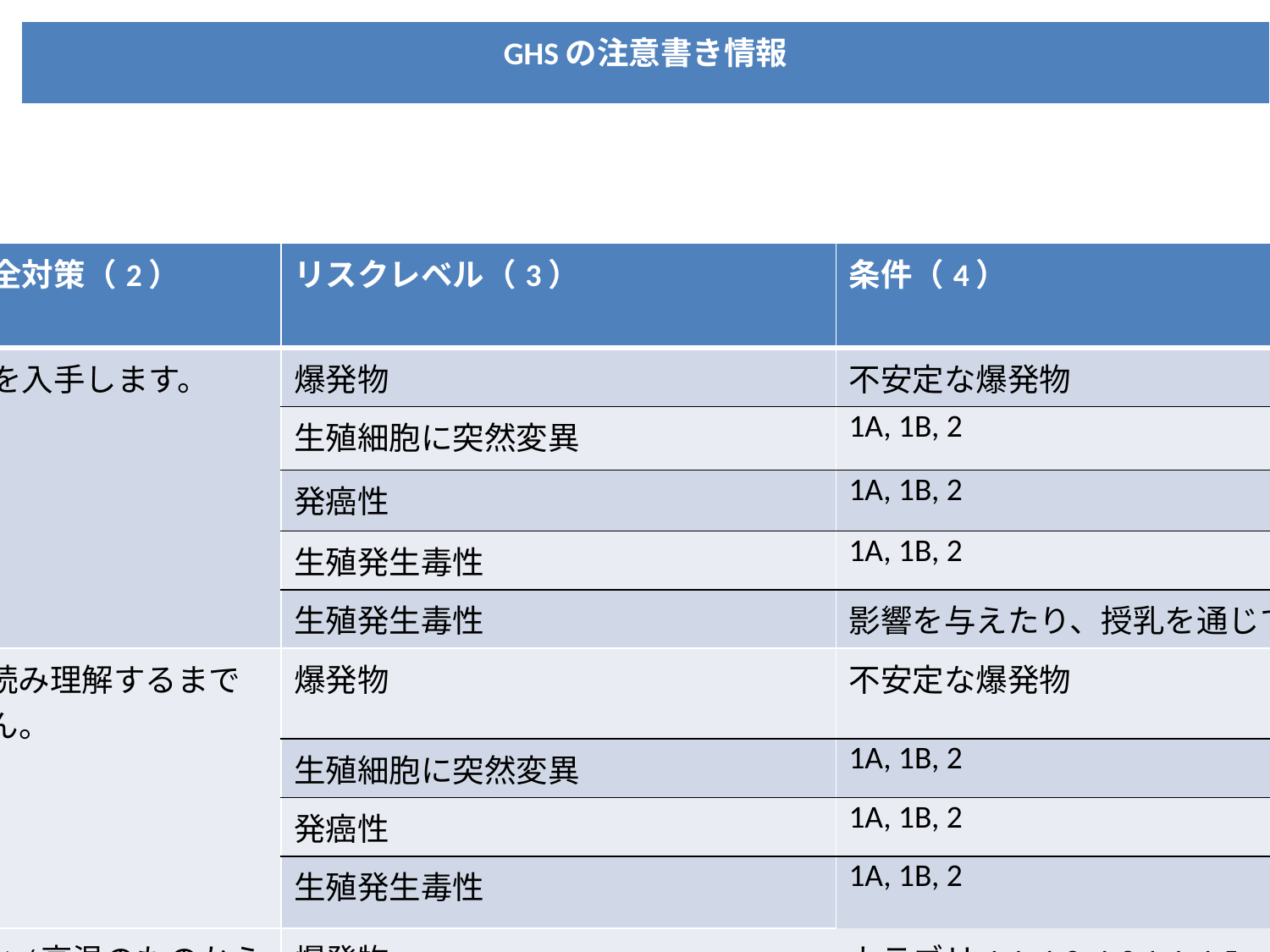

| GHSの注意書き情報 |
| --- |
| P - コード（1） | 一般的な注意書き安全対策（2） | リスクレベル（3） | 条件（4） | 条件（5） |
| --- | --- | --- | --- | --- |
| P201 | 使用前に取扱説明書を入手します。 | 爆発物 | 不安定な爆発物 |  |
|  |  | 生殖細胞に突然変異 | 1A, 1B, 2 |  |
|  |  | 発癌性 | 1A, 1B, 2 |  |
|  |  | 生殖発生毒性 | 1A, 1B, 2 |  |
|  |  | 生殖発生毒性 | 影響を与えたり、授乳を通じて |  |
| P202 | すべての安全注意を読み理解するまで取り扱われていません。 | 爆発物 | 不安定な爆発物 |  |
|  |  | 生殖細胞に突然変異 | 1A, 1B, 2 |  |
|  |  | 発癌性 | 1A, 1B, 2 |  |
|  |  | 生殖発生毒性 | 1A, 1B, 2 |  |
| P210 | 離れて熱/火花/裸火/高温のものから遠ざける。 - 禁煙。 | 爆発物 | カテゴリ1.1, 1.2, 1.3,1.4, 1.5 | 適用可能な着火源を特定するために、メーカー/サプライヤー。 |
|  |  | 可燃性ガス | 1, 2 |  |
|  |  | 引火性エアゾール | 1, 2 |  |
|  |  | 可燃性の液体 | 1, 2, 3 |  |
|  |  | 可燃性固体 | 1, 2 |  |
|  |  | 化学自己反応性 | タイプA, B, C, D, E, F |  |
|  |  | 液体の自然発火 | 1 |  |
|  |  | 固体の自然発火 | 1 |  |
|  |  | 有機過酸化物 | タイプA, B, C, D, E, F |  |
|  |  | 液体酸化剤 | 1, 2, 3 | 離れて熱から指定してください。 |
|  |  | 酸化性固体 | 1, 2, 3 |  |
| P211 | 裸火または他の着火源に噴霧しないでください。 | 引火性エアゾール | 1, 2 |  |
| P220 | 離れて衣類/.../可燃物から/ストアを保持します。 | 酸化性ガス | 1 | ......互換性のない材料を特定する製造者/供給。 |
|  |  | 化学自己反応性 | タイプA, B, C,D, E, F |  |
|  |  | 液体酸化剤 | 1 | ......互換性のない材料を特定する製造者/供給。 - 衣類やその他の禁止物質を避けて保管するように指定します。 |
|  |  |  | 2, 3 | ......互換性のない材料を特定する製造者/供給。 |
|  |  | 酸化性固体 | 1 | ......互換性のない材料を特定する製造者/供給。？ - 衣類やその他の禁止物質を避けて保管するように指定します。 |
|  |  |  | 2, 3 | ......互換性のない材料を特定する製造者/供給。 |
|  |  | 酸化性固体 | タイプA, B, C, D, E, F |  |
| P221 | 可燃物と混合を回避するために、すべての予防措置を講ずる/... | 液体酸化剤 | 1, 2, 3 | ......互換性のない材料を特定する製造者/供給。 |
|  |  | 酸化性固体 | 1, 2, 3 |  |
| P222 | 空気と接触することなく。 | 液体の自然発火 | 1 |  |
|  |  | 固体の自然発火 | 1 |  |
| P223 | 激しい反応を離れて、水と任意の可能な接触からあるので、火を点滅すること。 | 化水と接触している化学物質、可燃性ガス | 1, 2 |  |
| P230 | しっとり保つ... | 爆発物 | カテゴリ1.1, 1.2, 1.3, 1.5 | ......適当な材料を指定するには、製造者/供給。 ？ - このような（ニトロセルロース等）、製造やプロセス操作などの増加を乾燥させ、爆発の危険が排除された場合。 |
| P231 | 不活性ガス中での処理。 | 水と接触している化学物質、可燃性ガス | 1, 2, 3 |  |
| P232 | 湿気から保護。 | 水と接触している化学物質、可燃性ガス | 1, 2, 3 |  |
| P233 | 容器を密閉して保管してください。 | 可燃性の液体 | 1, 2, 3 |  |
|  |  | 急性毒性（吸入） | 1, 2, 3 | - 製品は、危険な周囲の空気揮発性である場合。 |
|  |  | 特定標的臓器毒性 - 単回暴露（気道刺激） | 3 |  |
|  |  | 特定標的臓器毒性 - 単回暴露（麻酔） | 3 |  |
| P234 | のみ元の容器に入れ。 | 化学自己反応性 | タイプA, B, C, D, E, F |  |
|  |  | 有機過酸化物 | タイプA, B, C, D, E, F |  |
|  |  | 金属腐食 | 1 |  |
| P235 | 涼しいところに置くこと。 | 可燃性の液体 | 1, 2, 3 |  |
|  |  | 化学自己反応性 | タイプA, B, C, D, E, F |  |
|  |  | 自己発熱性化学品 | 1, 2 |  |
|  |  | 有機過酸化物 | タイプA, B, C, D, E, F |  |
| P240 | グランド/バウンドコンテナと装備受領。 | 爆発物 | カテゴリ 1.1, 1.2, 1.3, 1.4, 1.5 | - 爆発が静電気的に敏感である場合。 |
|  |  | 可燃性の液体 | 1, 2, 3 | 静電気的に敏感な物質がリロードされた場合。 - 製品は、危険な周囲の空気揮発性である場合。 |
|  |  | 可燃性固体 | 1, 2 | - 静電気的に敏感な物質がリロードされた場合。 |
| P241 | 防爆型電気/換気/照明/....../機器を使用してください。 | 可燃性の液体 | 1, 2, 3 | ......他の機器を指定するには、製造者/供給。 |
|  |  | 可燃性固体 | 1, 2 | ......他の機器を指定するには、製造者/供給。 - 粉塵が発生した場合。 |
| P242 | 火花を発生させない工具を使用してください。 | 可燃性の液体 | 1, 2, 3 |  |
| P243 | 静電気による損傷を防止するための対策を行ってください。 | 可燃性の液体 | 1, 2, 3 |  |
| P244 | グリースまたはオイル圧力逃がし弁を保つ。 | 酸化性ガス | 1 |  |
| P250 | /衝撃/.../摩擦を研削しないでください。 | 爆発物 | カテゴリ 1.1, 1.2, 1.3, 1.4, 1.5 | ......該当する乱暴な取り扱いを指定するには、製造者/供給。 |
| P251 | 加圧容器：使用後も穴をあけたり焼却したりしないでください。 | 引火性エアゾール | 1, 2 |  |
| P260 | 粉じん/煙/ガス/ミスト/蒸気/スプレーを吸入しないこと。 | 急性毒性（吸入） | 1, 2 | 該当する条件を指定する製造者/供給。 |
|  |  | 特定標的臓器毒性 - 単回暴露 | 1, 2 |  |
|  |  | 特定標的臓器毒性 - 反復暴露 | 1, 2 |  |
|  |  | 皮膚腐食 | 1A, 1B, 1C | - ほこりや煙を吸入しないことを指定します。 - 可能な場合は、吸入性粉塵や煙粒子の過程で表示されます。 |
|  |  | 生殖発生毒性 | 影響を与えたり、授乳を通じて |  |
| P261 | 粉じん/煙/ガス/ミスト/蒸気/スプレーの吸入を避けること。 | 急性毒性（吸入） | 3, 4 | - ほこりや煙を吸入しないことを指定します。 - 可能な場合は、吸入性粉塵や煙粒子の過程で表示されます。。 |
|  |  | 呼吸器アレルギー |  |  |
|  |  | 皮膚アレルギー |  |  |
|  |  | 特定標的臓器毒性 - 単回暴露、（気道刺激） | 3 |  |
|  |  | 特定標的臓器毒性 - 単回暴露、（麻酔） | 3 |  |
| P262 | 眼、皮膚および衣類に触れないように | 急性毒性（皮膚） | 1, 2 |  |
| P263 | 妊娠中のお問い合わせ/授乳を避けてください。 | 生殖発生毒性 | 影響を与えたり、授乳を通じて |  |
| P264 | 徹底的に操作の後に···洗う。 | 急性毒性（経口） | 1, 2, 3, 4 | 体の部分を指定するには、製造者/供給者が扱った後洗浄する必要があります |
|  |  | 急性毒性（皮膚） | 1, 2 |  |
|  |  | 皮膚腐食 | 1A, 1B, 1C |  |
|  |  | 皮膚のかぶれ | 2 |  |
|  |  | 目への刺激 | 2 |  |
|  |  | 生殖発生毒性 | 影響を与えたり、授乳を通じて |  |
|  |  | 特定標的臓器毒性 - 単回暴露 | 1, 2 |  |
|  |  | 特定標的臓器毒性 - 反復暴露 | 1 |  |
| P270 | 本製品を使用する場合、または喫煙を食べていない。 | 急性毒性（経口） | 1, 2, 3, 4 |  |
|  |  | 急性毒性（皮膚） | 1, 2 |  |
|  |  | 生殖発生毒性 | 影響を与えたり、授乳を通じて |  |
|  |  | 特定標的臓器毒性 - 単回暴露 | 1, 2 |  |
|  |  | 特定標的臓器毒性 - 反復暴露 | 1 |  |
| P271 | 屋外または換気の良い場所で使用してください。 | 急性毒性（吸入） | 1, 2, 3, 4 |  |
|  |  | 特定標的臓器毒性 - 単回暴露、（気道刺激） | 3 |  |
|  |  | 特定標的臓器毒性 - 単回暴露、（麻酔） | 3 |  |
| P272 | 汚染された作業衣は作業場から出さないこと | 皮膚アレルギー | 1 |  |
| P273 | 環境への放出を避けること。 | 急性水生危険 - 水生環境有害性 | - これは意図された使用されていない場合。 |  |
|  |  | 慢性水生危険 - 水生環境有害性 | 1, 2, 3, 4 |  |
|  |  | オゾン層を破壊する | 1 |  |
| P280 | 保護ゴーグル/フェイスシールドを着用/保護手袋/衣類を着用すること。 | 爆発物 | カテゴリ 1.1, 1.2, 1.3, 1.4, 1.5 | 機器の種類を指定するには、製造者/供給。 - 保護マスクを指定します。 |
|  |  | 可燃性の液体 | 1, 2, 3 | 機器の種類を指定するには、製造者/供給。 - 保護手袋および保護眼鏡/保護面を指定します。 |
|  |  | 可燃性固体 | 1, 2 |  |
|  |  | 化学自己反応性 | タイプ A, B, C, D, E, F |  |
|  |  | 液体の自然発火 | 1 |  |
|  |  | 固体の自然発火 | 1 |  |
|  |  | 化学自己反応性 | 1, 2 |  |
|  |  | 化学物質は水と接触して可燃性ガスを生成する | 1, 2, 3 |  |
|  |  | 液体酸化剤 | 1, 2, 3 |  |
|  |  | 酸化性固体 | 1, 2, 3 |  |
|  |  | 有機過酸化物 | タイプ A, B, C, D, E, F |  |
|  |  | 皮膚腐食 | 1A, 1B, 1C | 機器の種類を指定するには、製造者/供給。 - 保護手袋/衣類および保護眼鏡/保護面を指定します。 |
|  |  | 皮膚のかぶれ | 2 | 機器の種類を指定するには、製造者/供給。 - 保護手袋を指定します。 |
|  |  | 皮膚アレルギー | 1 |  |
|  |  | 眼に対する重篤な損傷/眼刺激性 | 1, 2 | 機器の種類を指定するには、製造者/供給。 - 保護眼鏡/保護面を指定します。 |
| P281 | 個人用保護具を使用してください。 | 爆発物 | 不安定な爆発物 |  |
|  |  | 生殖細胞に突然変異 | 1A, 1B, 2 |  |
|  |  | 発癌性 | 1A, 1B, 2 |  |
|  |  | 生殖発生毒性 | 1A, 1B, 2 |  |
| P282 | 個人用保護具を使用してください。 | 高圧ガス | 深冷液化ガス |  |
| P283 | 火災/難燃剤/難燃性の衣類を着用してください。 | 液体酸化剤 | 1 |  |
|  |  | 酸化性固体 | 1 |  |
| P284 | 呼吸用保護具を着用してください。 | 急性毒性（吸入） | 1, 2 | 機器を指定するための製造者/供給。 |
| P285 | このような不十分な換気などの呼吸用保護具を着用する。 | 呼吸器アレルギー | 1 | 機器を指定するための製造者/供給。 |
| P231 + P232 | 不活性ガス中での処理。湿気から保護。 | 化学物質は水と接触して可燃性ガスを生成する | 1, 2, 3 |  |
| P235 + P410 | 涼しいところに置くこと。日光から保護します。 | 自己発熱性化学品 | 1, 2 |  |